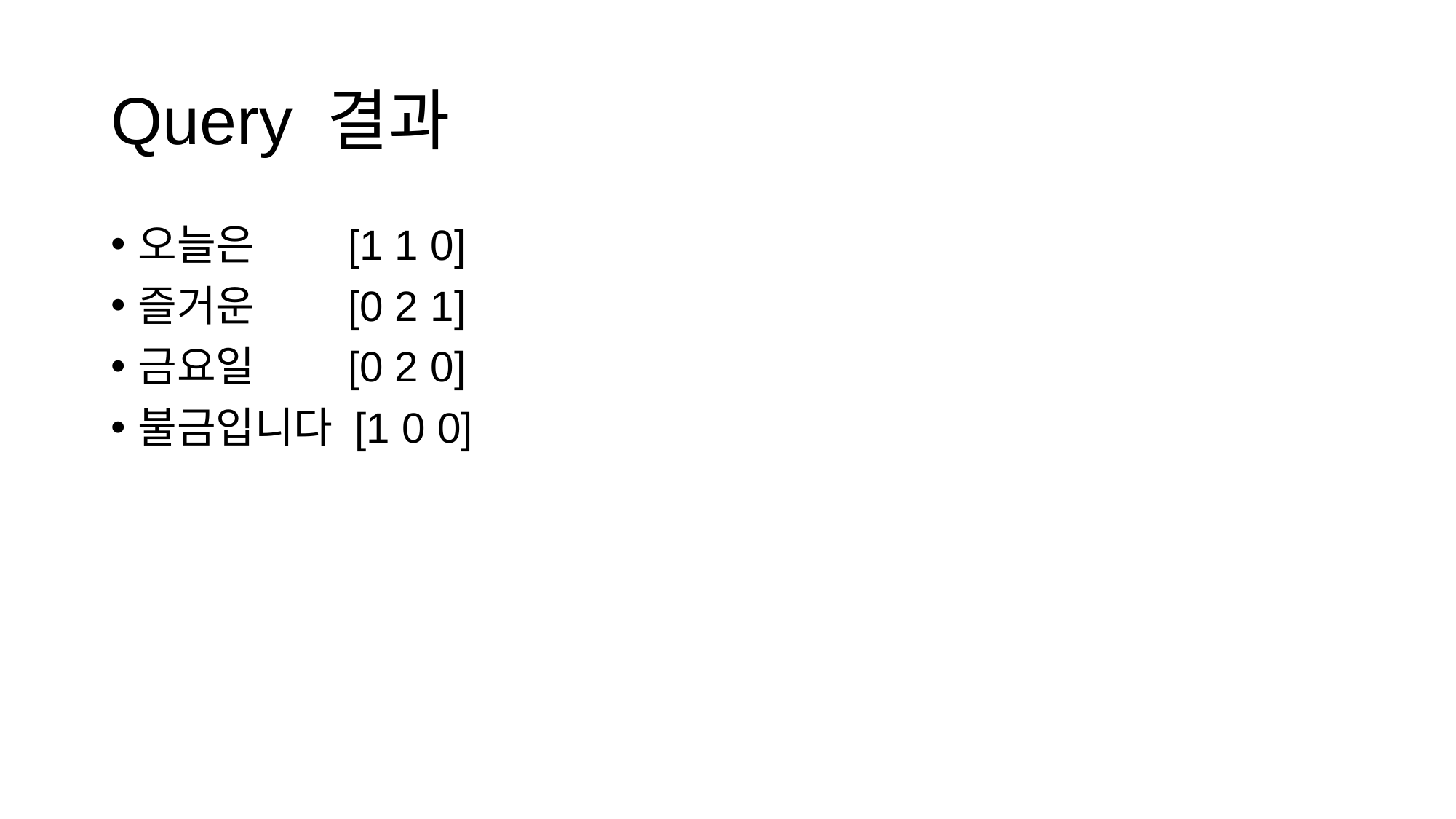

# Query 결과
오늘은       [1 1 0]
즐거운       [0 2 1]
금요일       [0 2 0]
불금입니다 [1 0 0]